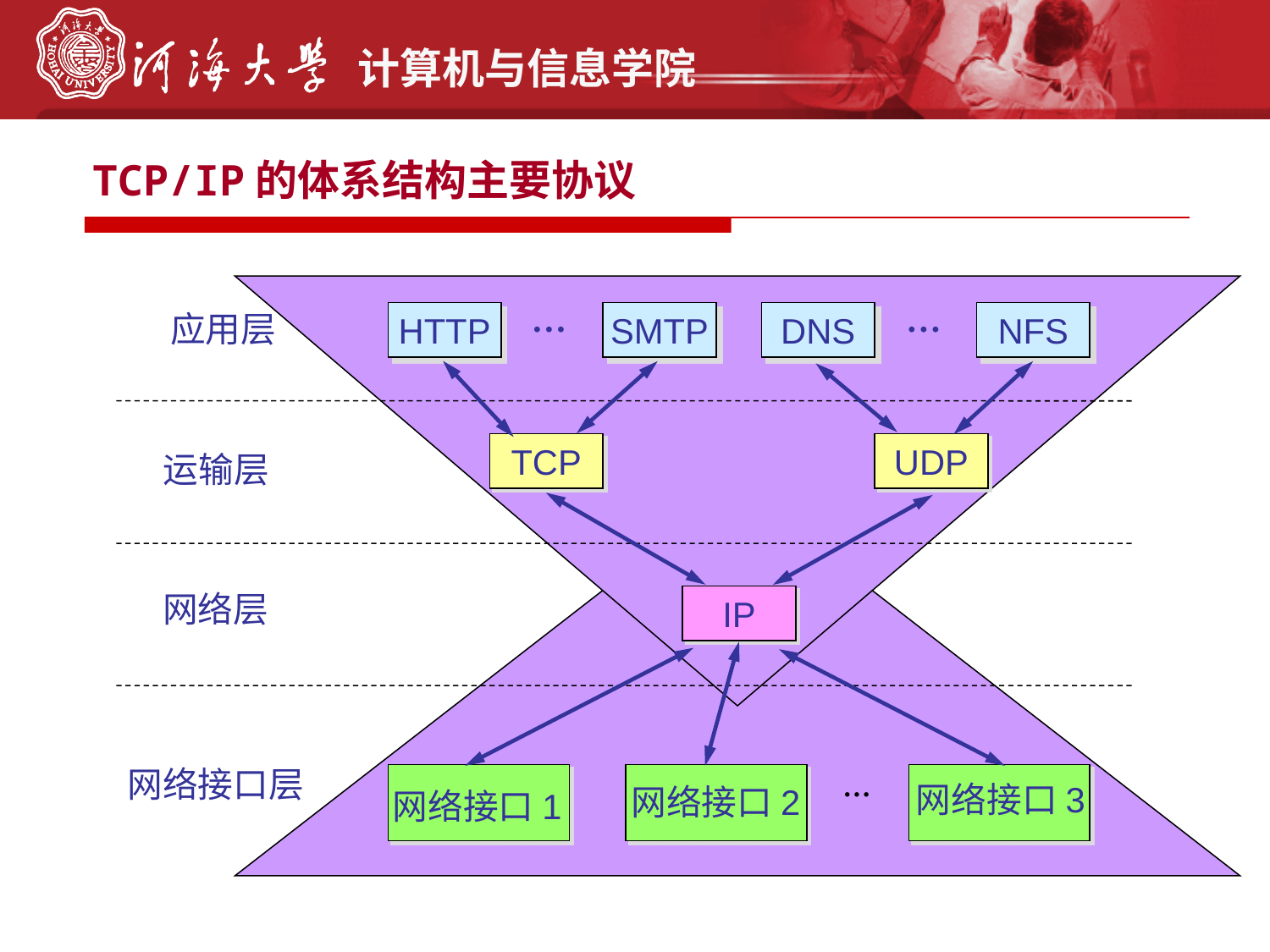

# TCP/IP的体系结构主要协议

…
…
应用层
HTTP
SMTP
DNS
NFS

TCP
UDP
运输层

网络层
IP

网络接口层
…

网络接口 3
网络接口 2
网络接口 1